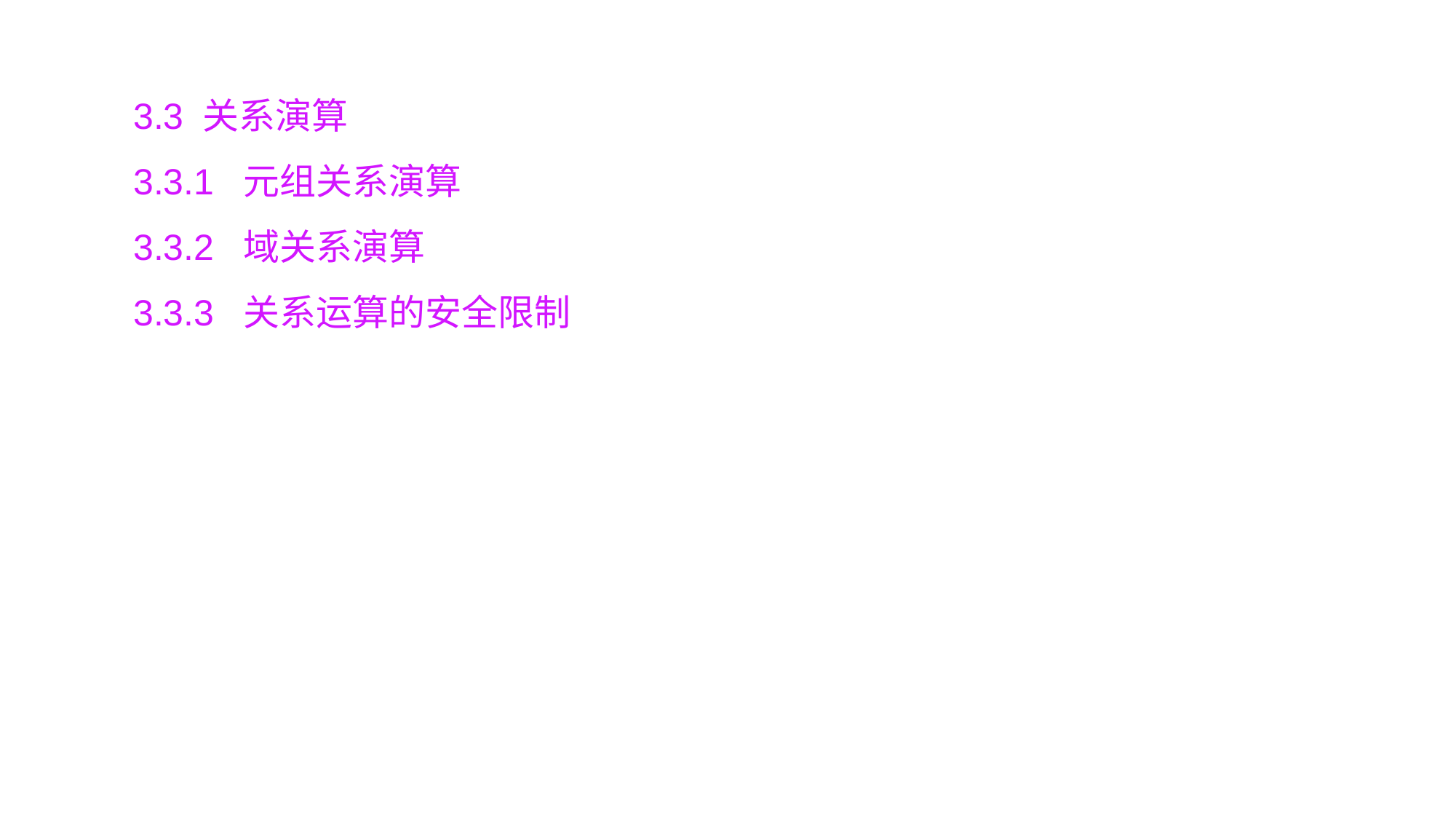

3.3 关系演算
3.3.1  元组关系演算
3.3.2  域关系演算
3.3.3  关系运算的安全限制